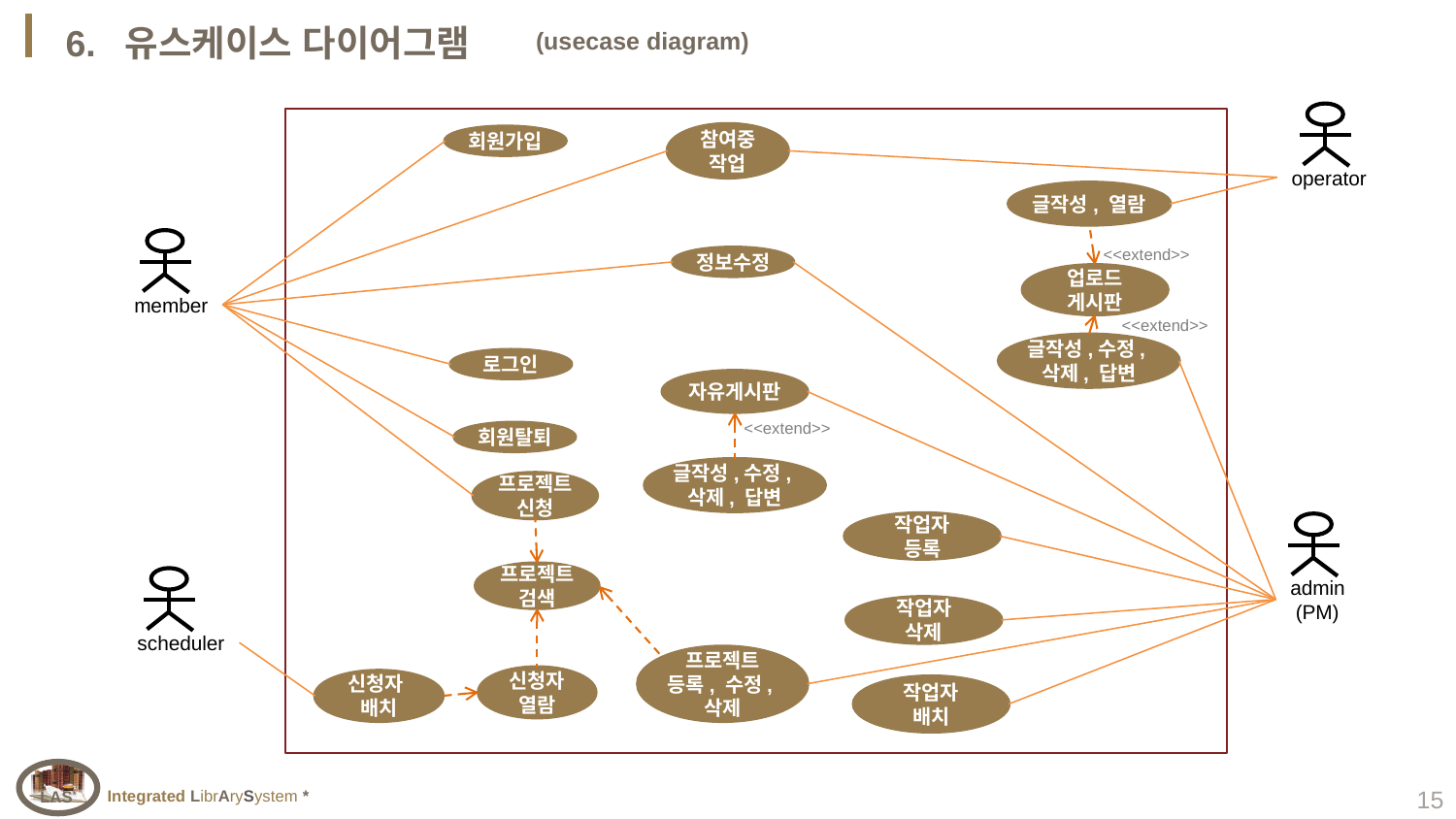

6.  유스케이스 다이어그램
(usecase diagram)

operator

참여중 작업
회원가입
글작성, 열람

member
<<extend>>
정보수정
업로드
게시판
<<extend>>
글작성,수정,삭제, 답변
로그인
자유게시판
<<extend>>
회원탈퇴
글작성,수정,삭제, 답변
프로젝트 신청
작업자
등록

admin
 (PM)
프로젝트검색

scheduler
작업자
삭제
프로젝트
등록, 수정,삭제
신청자 열람
신청자
배치
작업자
배치
15